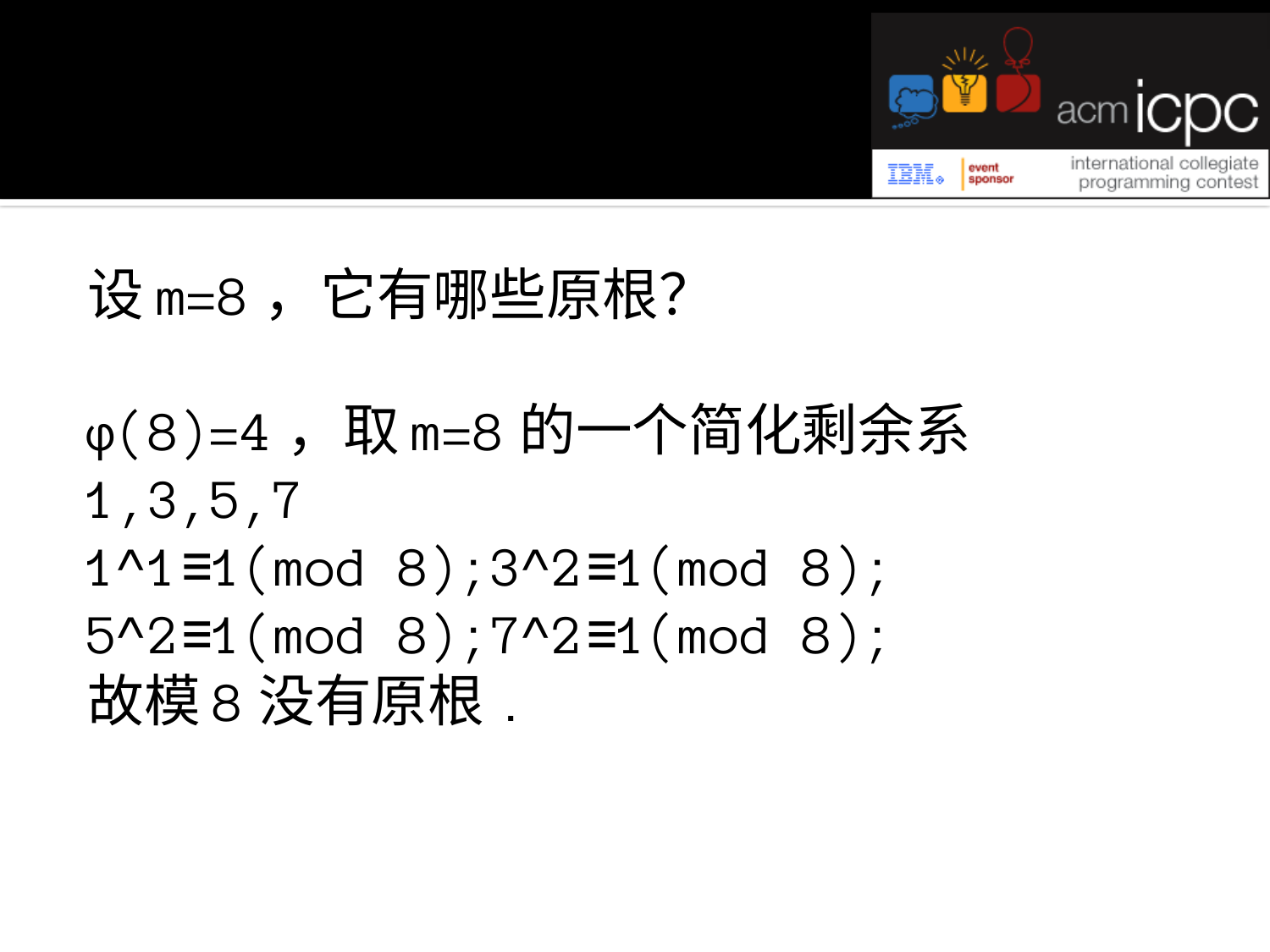

#
设m=8，它有哪些原根？

φ(8)=4，取m=8的一个简化剩余系1,3,5,7
1^1≡1(mod 8);3^2≡1(mod 8);
5^2≡1(mod 8);7^2≡1(mod 8);
故模8没有原根.